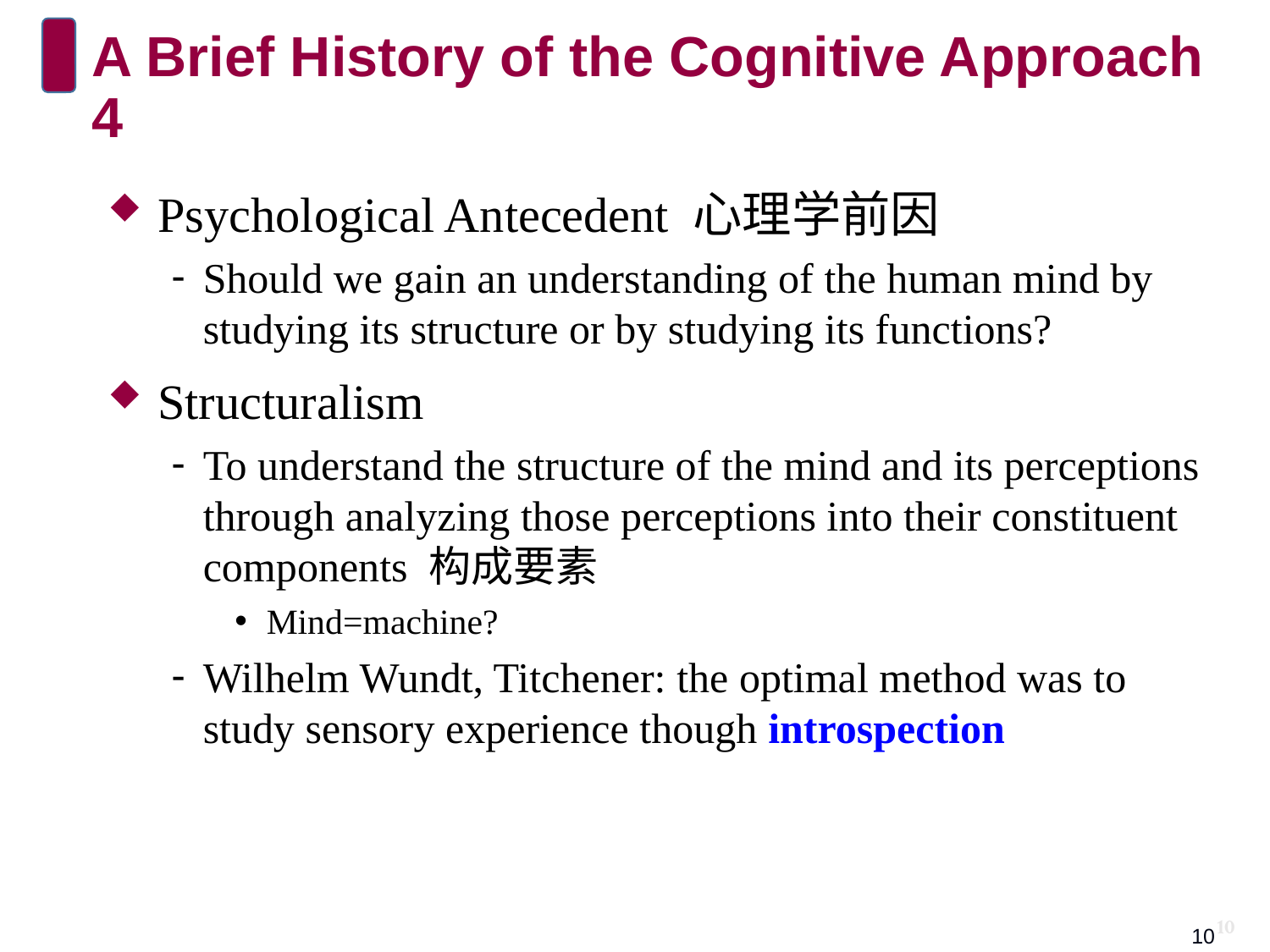

# A Brief History of the Cognitive Approach 4
Psychological Antecedent 心理学前因
Should we gain an understanding of the human mind by studying its structure or by studying its functions?
Structuralism
To understand the structure of the mind and its perceptions through analyzing those perceptions into their constituent components 构成要素
Mind=machine?
Wilhelm Wundt, Titchener: the optimal method was to study sensory experience though introspection
10
10